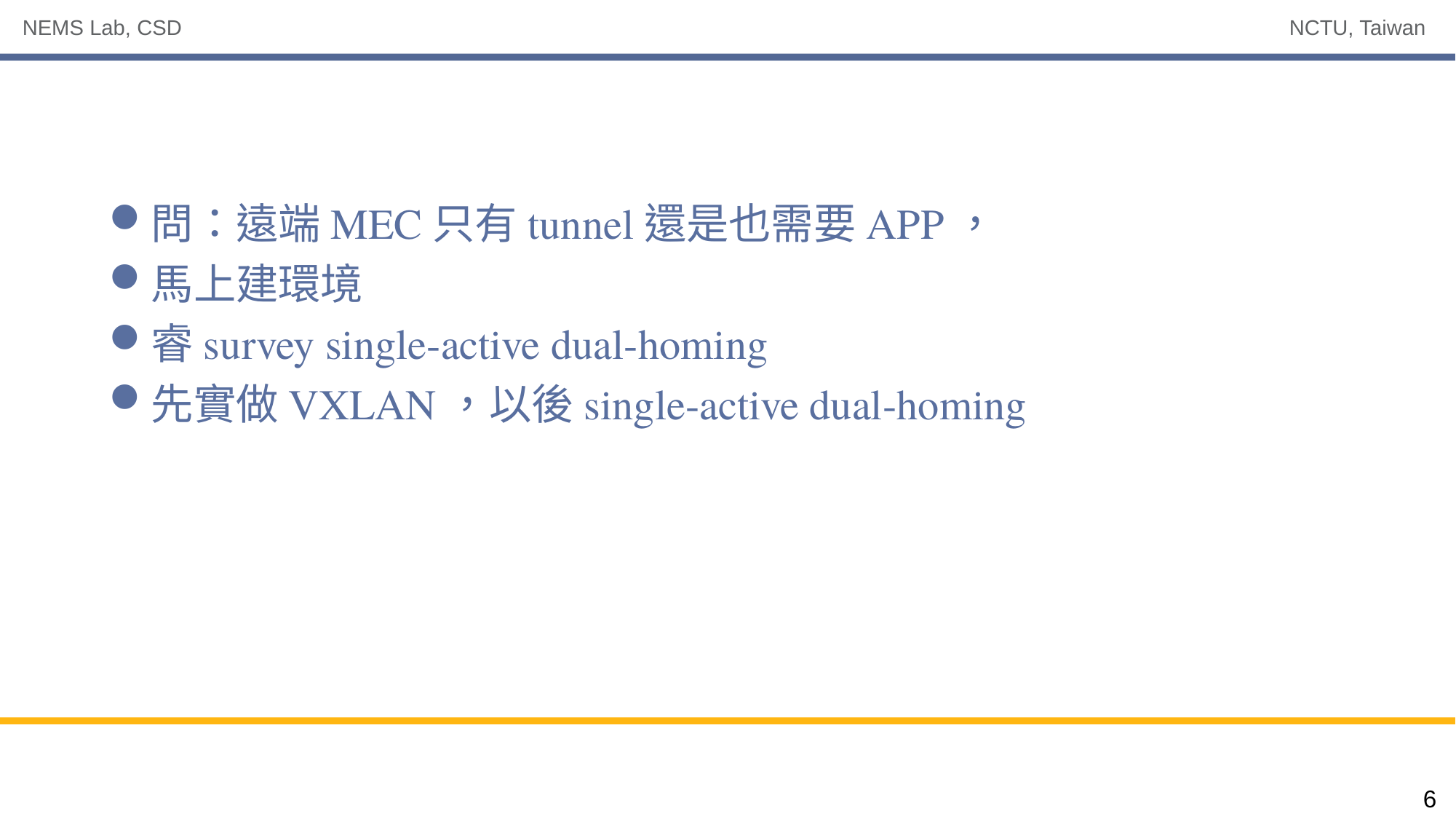

#
問：遠端MEC只有tunnel還是也需要APP，
馬上建環境
睿survey single-active dual-homing
先實做VXLAN，以後single-active dual-homing

6